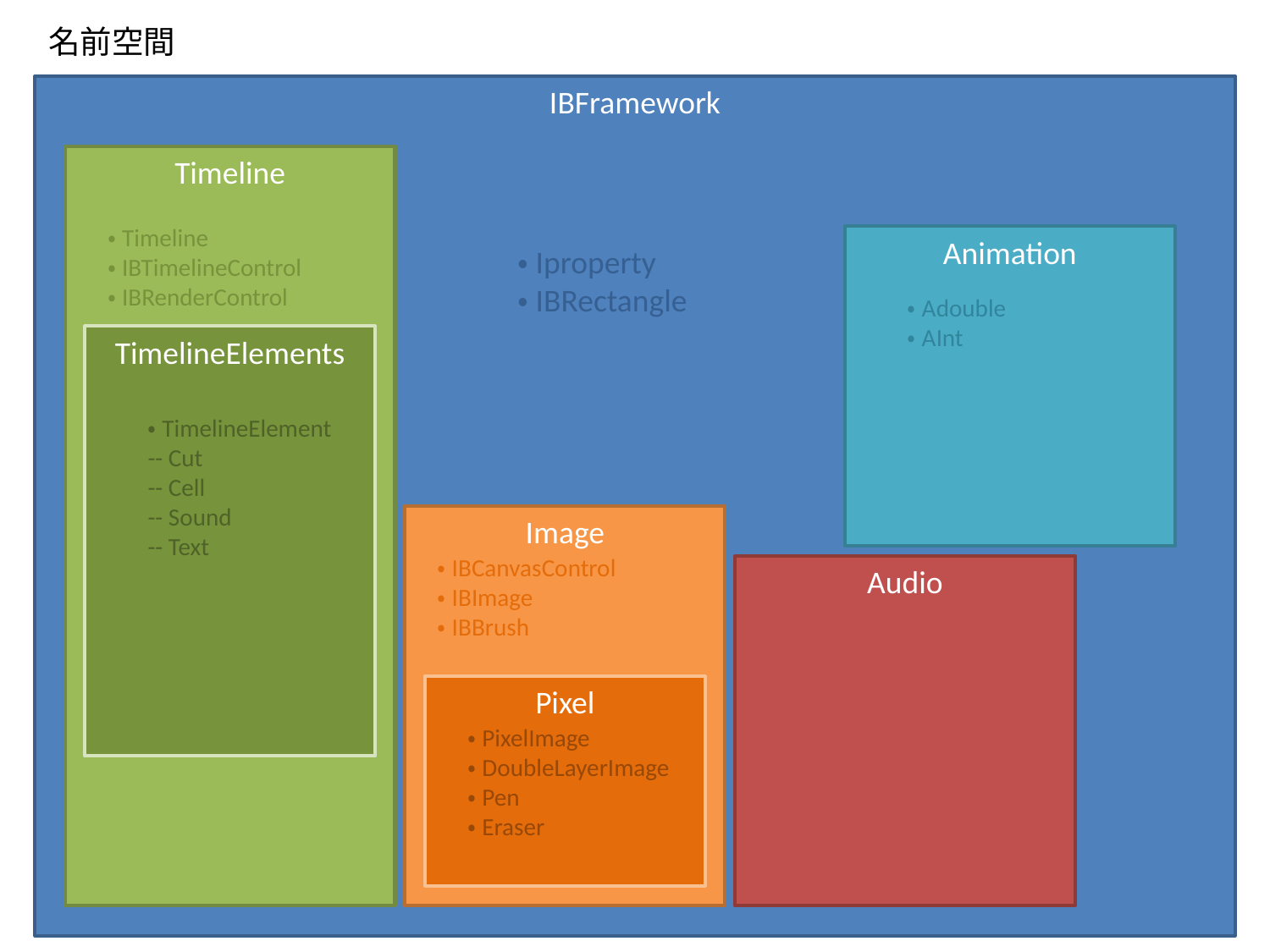

名前空間
IBFramework
Timeline
・Timeline
・IBTimelineControl
・IBRenderControl
Animation
・Iproperty
・IBRectangle
・Adouble
・AInt
TimelineElements
・TimelineElement
-- Cut
-- Cell
-- Sound
-- Text
Image
・IBCanvasControl
・IBImage
・IBBrush
Audio
Pixel
・PixelImage
・DoubleLayerImage
・Pen
・Eraser